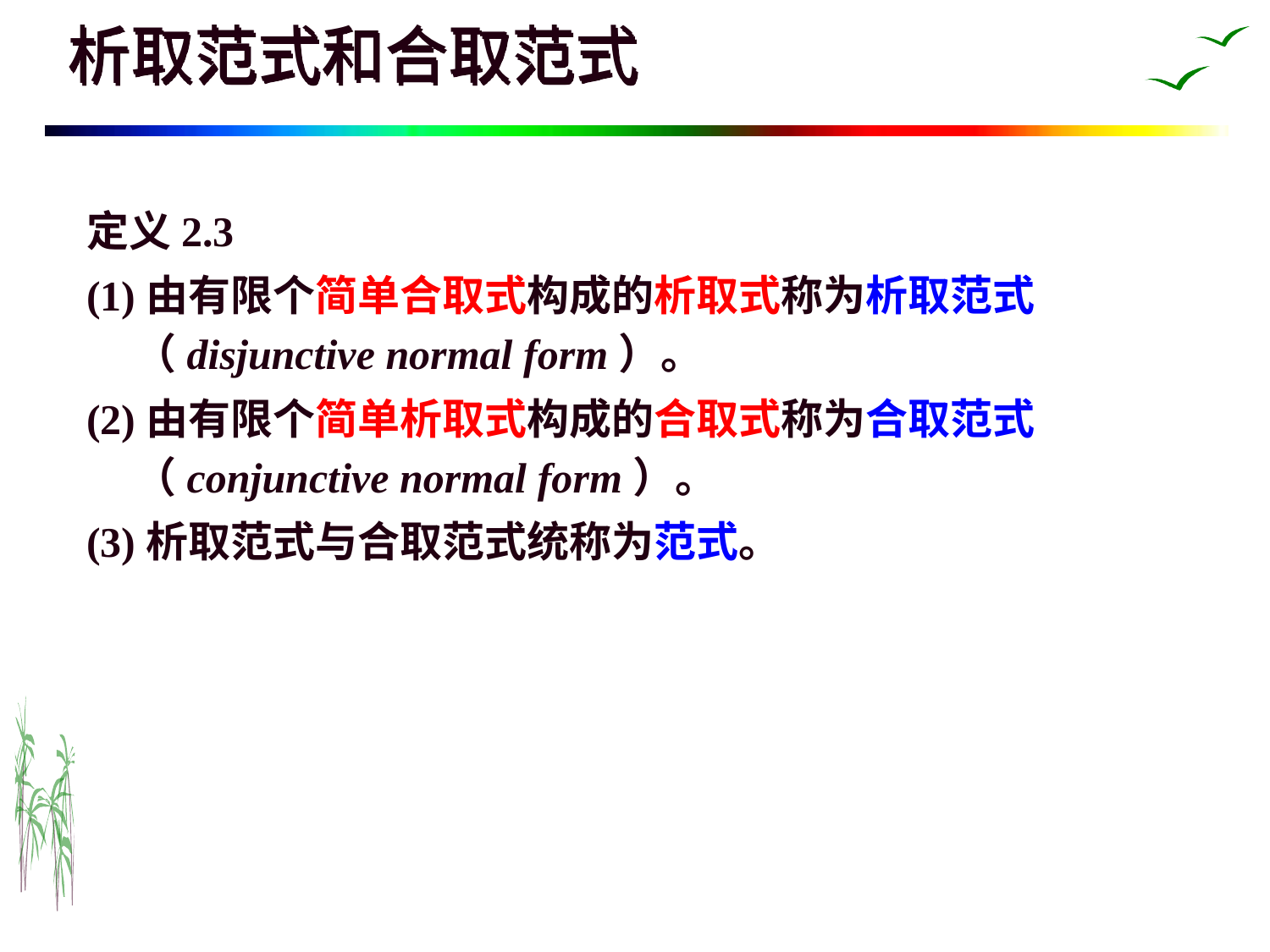

# 析取范式和合取范式
定义2.3
(1)由有限个简单合取式构成的析取式称为析取范式
（disjunctive normal form）。
(2)由有限个简单析取式构成的合取式称为合取范式
（conjunctive normal form）。
(3)析取范式与合取范式统称为范式。